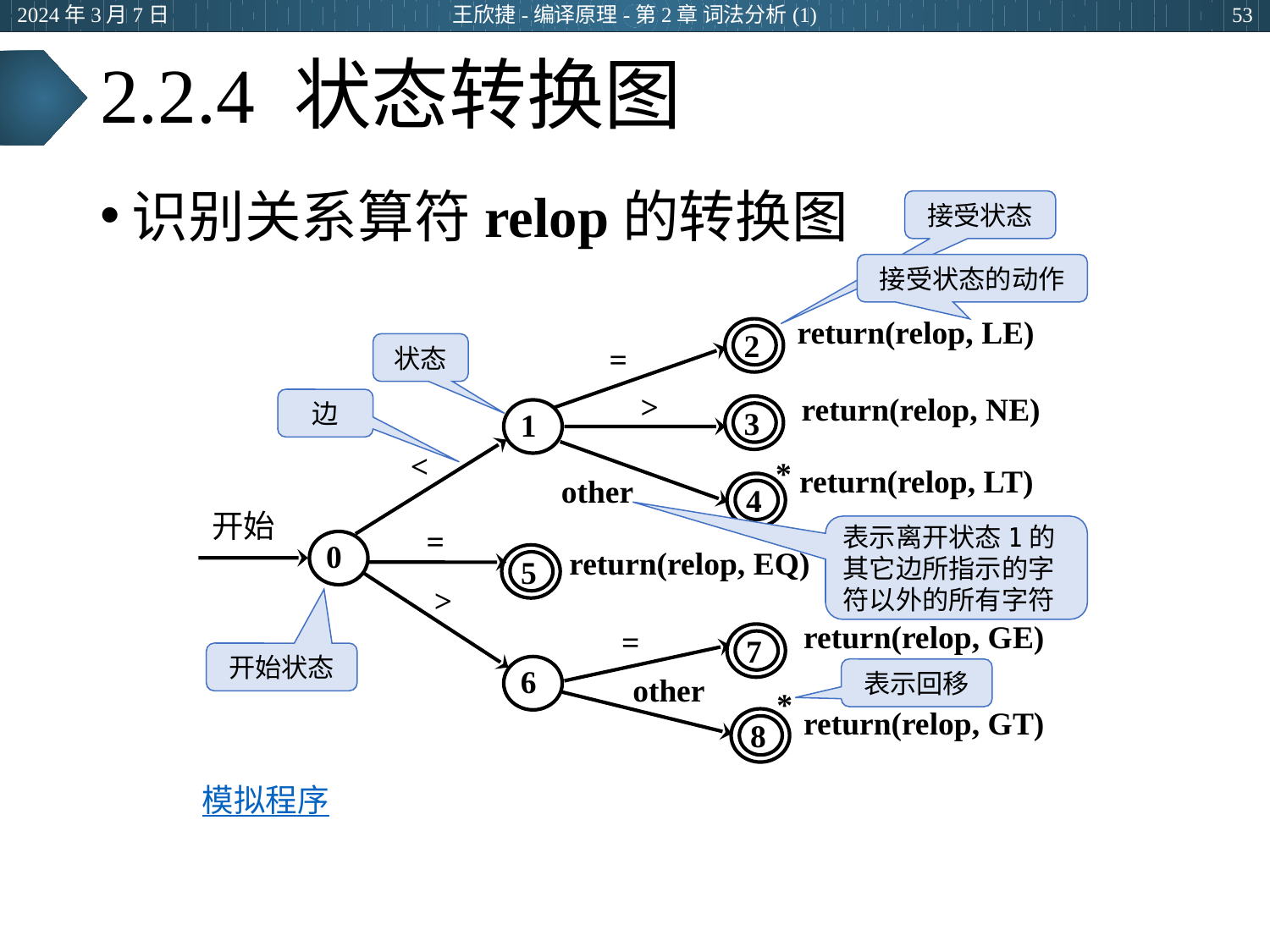

2024年3月7日
王欣捷-编译原理-第2章 词法分析(1)
53
# 2.2.4 状态转换图
识别关系算符relop的转换图
接受状态
接受状态的动作
return(relop, LE)

2
=

>
return(relop, NE)

3
1

<
*
return(relop, LT)
other

4
开始
=
0
return(relop, EQ)

5

>
return(relop, GE)
=

7

6
other
*

return(relop, GT)

8
状态
边
表示离开状态1的其它边所指示的字符以外的所有字符
开始状态
表示回移
模拟程序